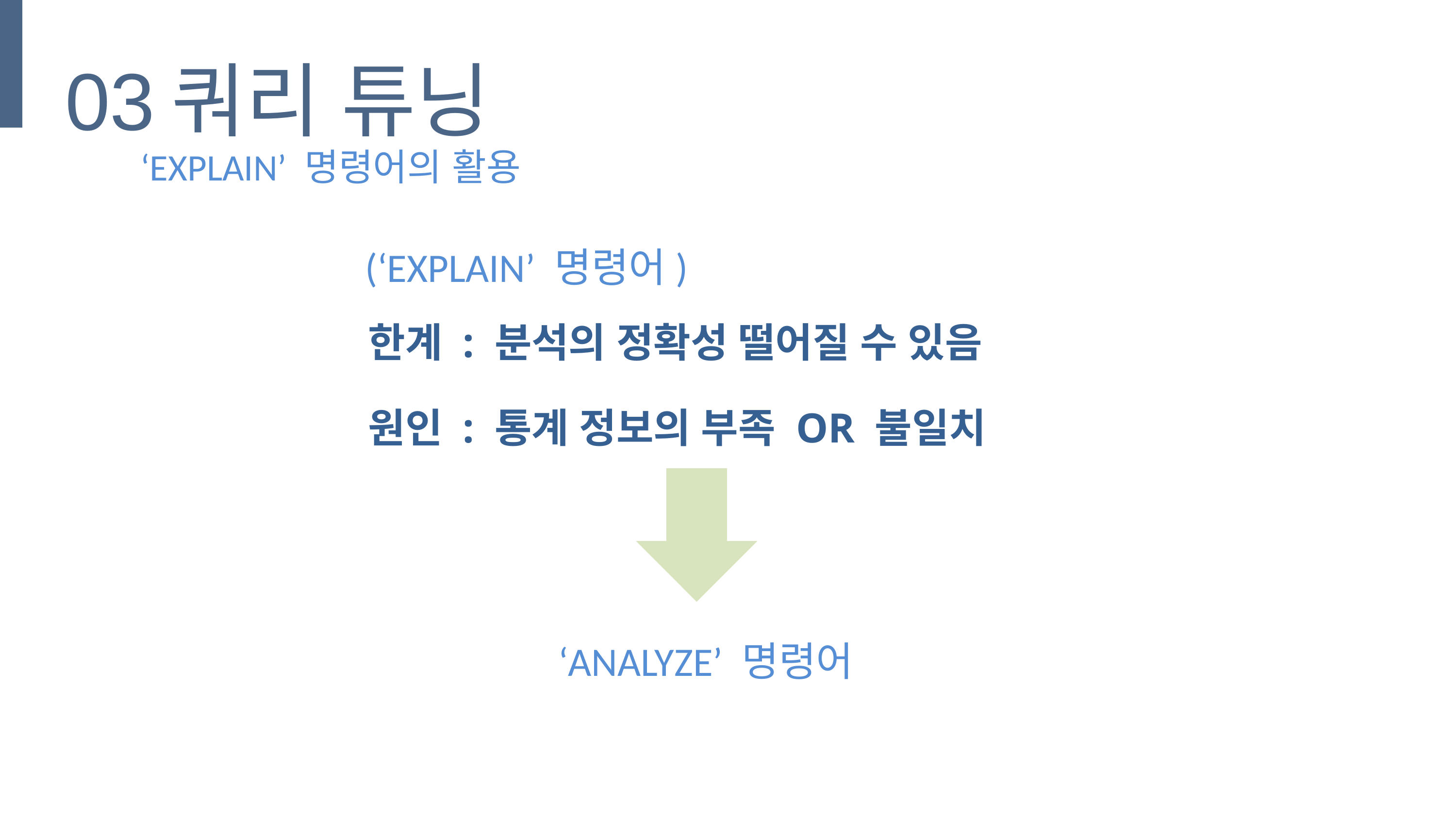

03
쿼리 튜닝
‘EXPLAIN’ 명령어의 활용
(‘EXPLAIN’ 명령어)
한계 : 분석의 정확성 떨어질 수 있음
원인 : 통계 정보의 부족 OR 불일치

‘ANALYZE’ 명령어